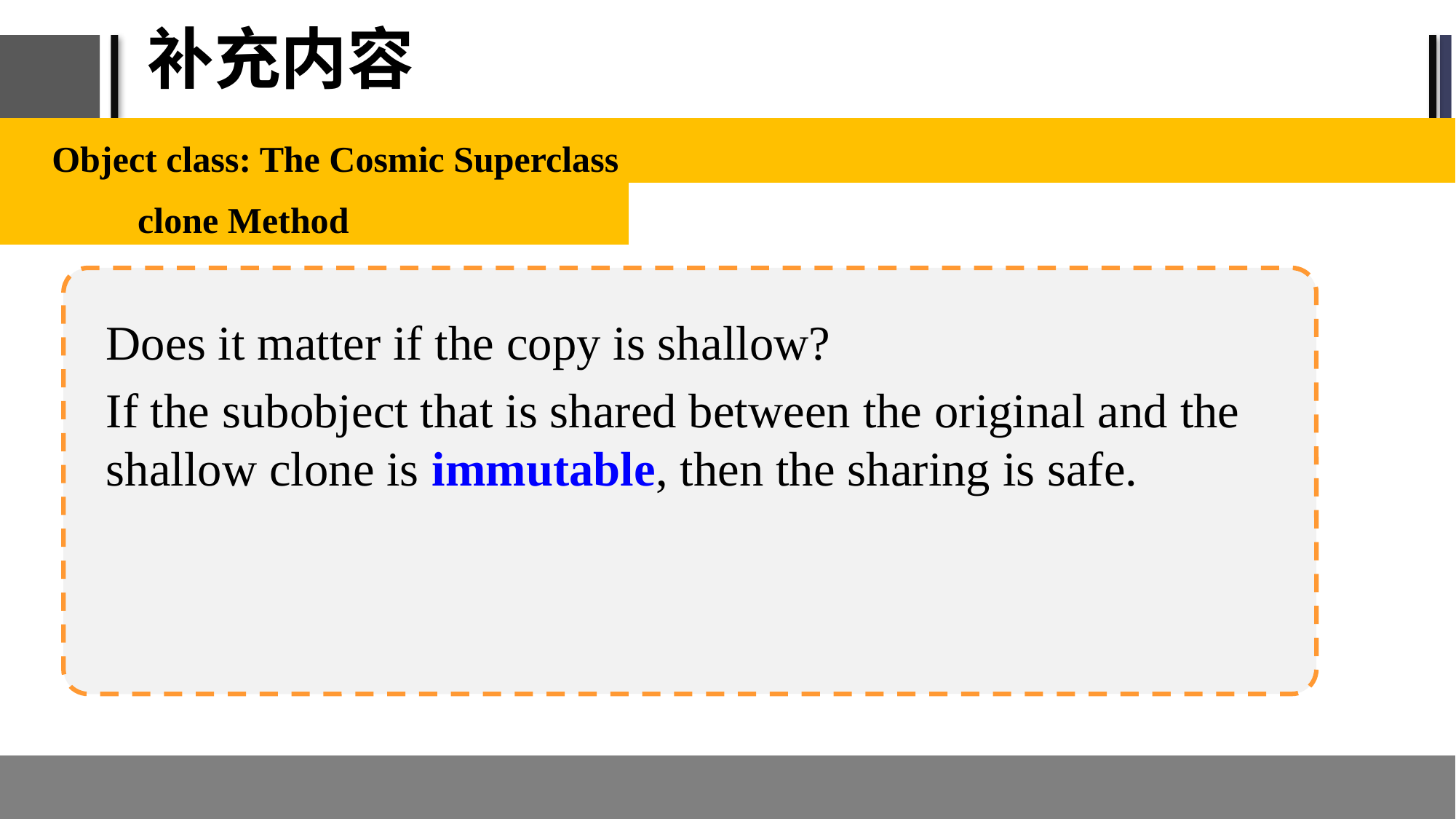

# 补充内容

Object class: The Cosmic Superclass

	clone Method

Does it matter if the copy is shallow?
If the subobject that is shared between the original and the shallow clone is immutable, then the sharing is safe.